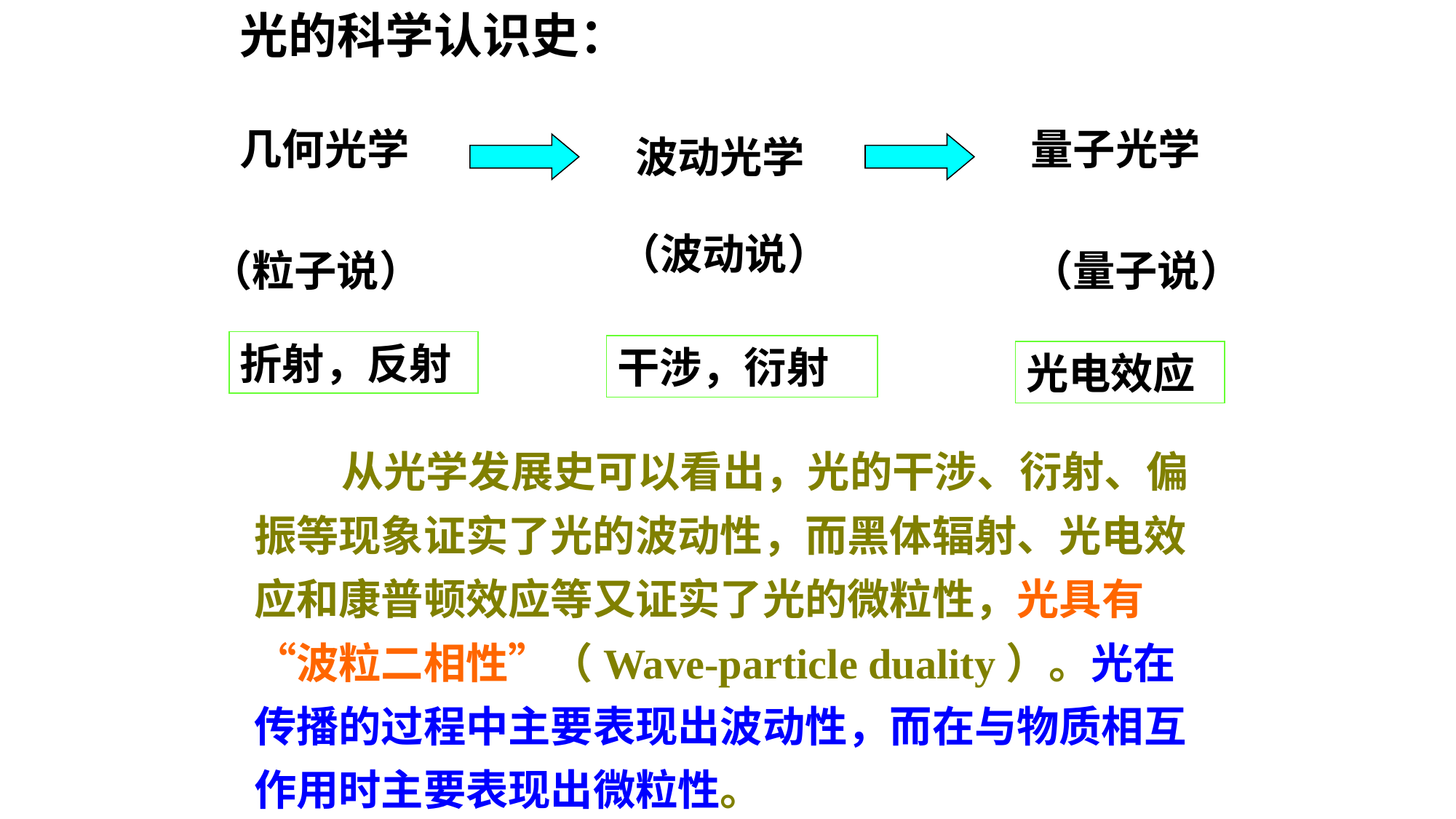

光的科学认识史：
几何光学
量子光学
波动光学

（波动说）
（粒子说）
（量子说）
折射，反射
干涉，衍射
光电效应
        从光学发展史可以看出，光的干涉、衍射、偏振等现象证实了光的波动性，而黑体辐射、光电效应和康普顿效应等又证实了光的微粒性，光具有“波粒二相性”（Wave-particle duality）。光在传播的过程中主要表现出波动性，而在与物质相互作用时主要表现出微粒性。